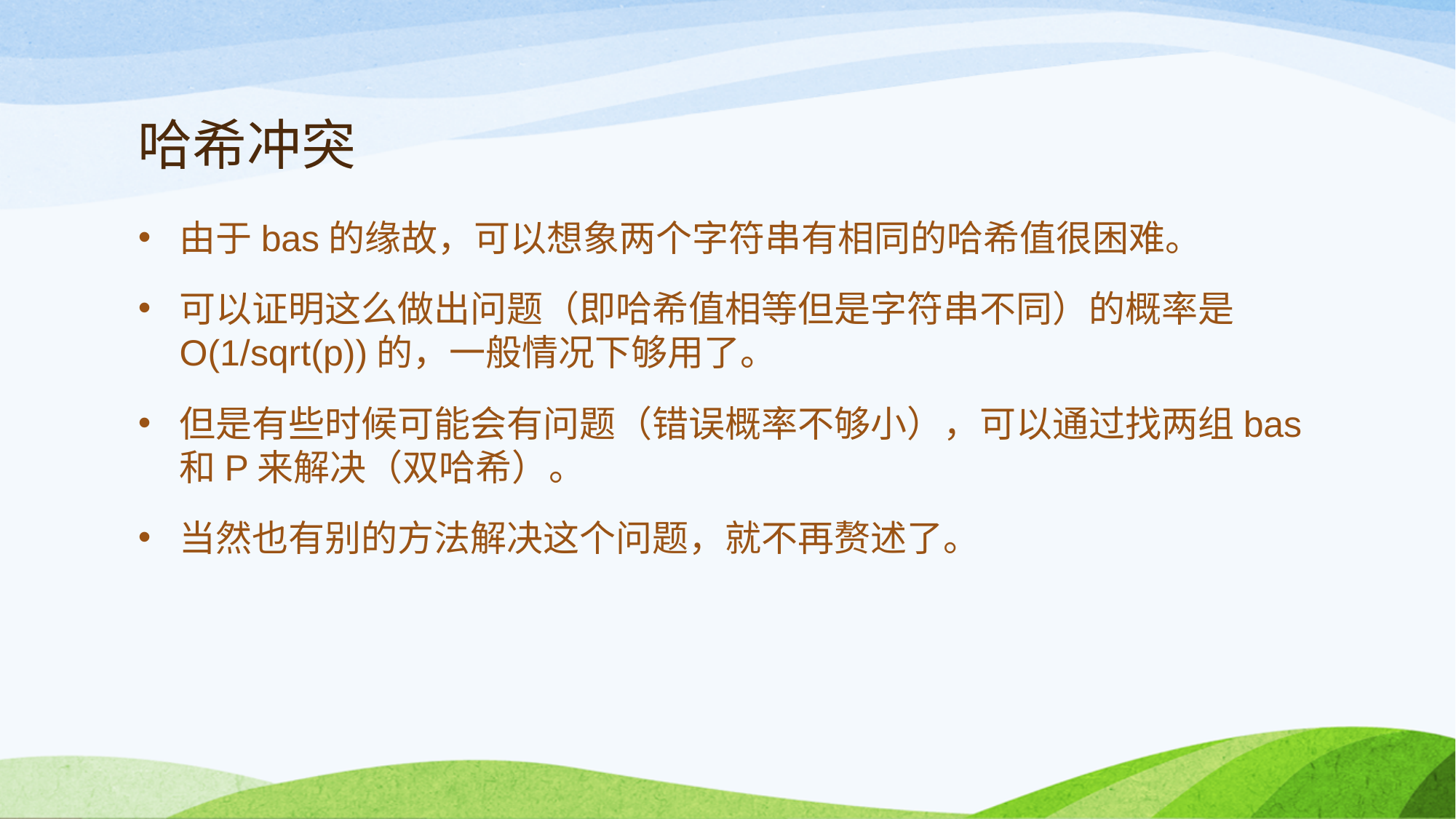

# 哈希冲突
由于bas的缘故，可以想象两个字符串有相同的哈希值很困难。
可以证明这么做出问题（即哈希值相等但是字符串不同）的概率是O(1/sqrt(p))的，一般情况下够用了。
但是有些时候可能会有问题（错误概率不够小），可以通过找两组bas和P来解决（双哈希）。
当然也有别的方法解决这个问题，就不再赘述了。